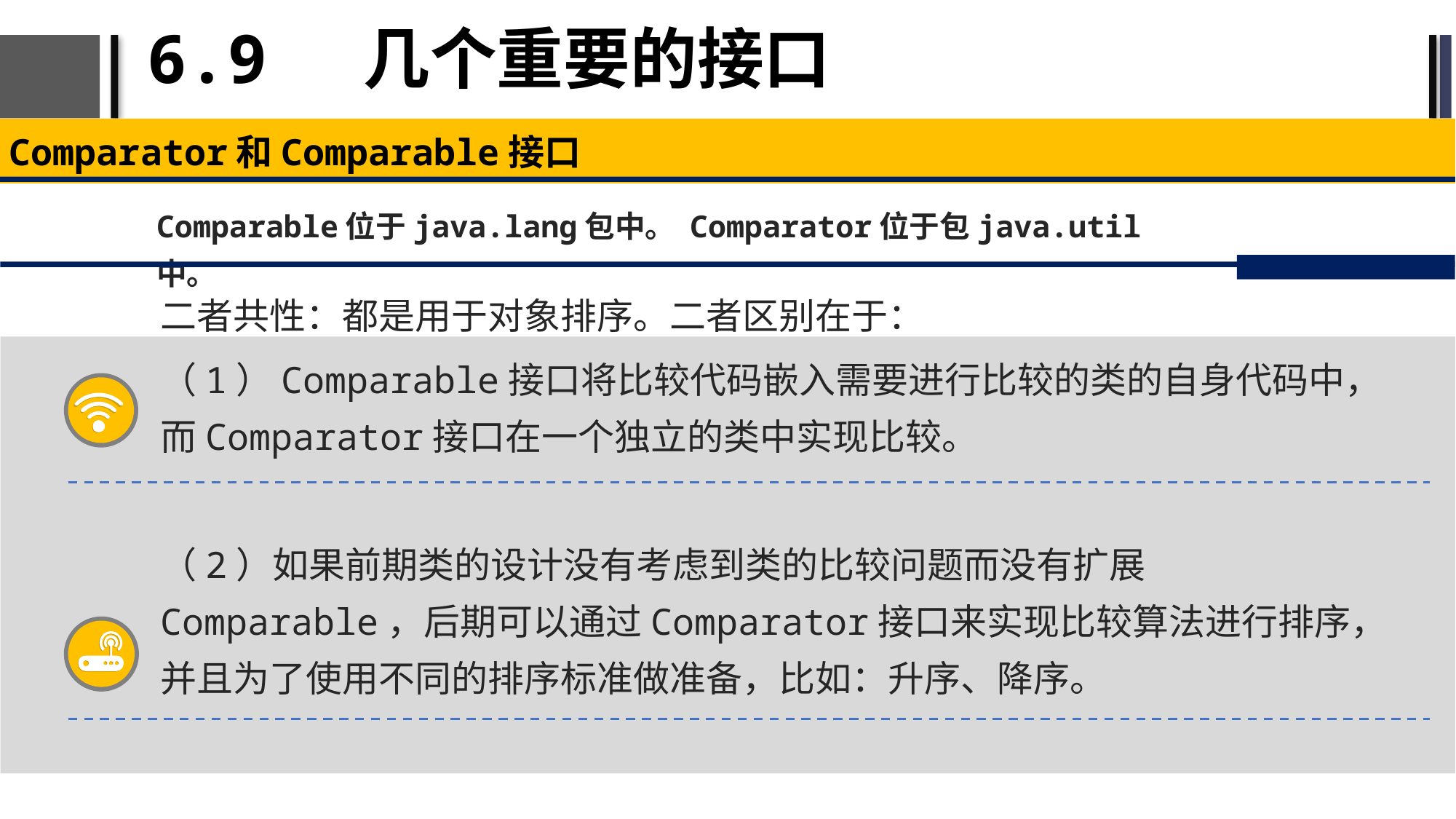

# 6.9  几个重要的接口
Comparator和Comparable接口

Comparable位于java.lang包中。 Comparator位于包java.util中。

二者共性：都是用于对象排序。二者区别在于：
（1）Comparable接口将比较代码嵌入需要进行比较的类的自身代码中，而Comparator接口在一个独立的类中实现比较。

（2）如果前期类的设计没有考虑到类的比较问题而没有扩展Comparable，后期可以通过Comparator接口来实现比较算法进行排序，并且为了使用不同的排序标准做准备，比如：升序、降序。